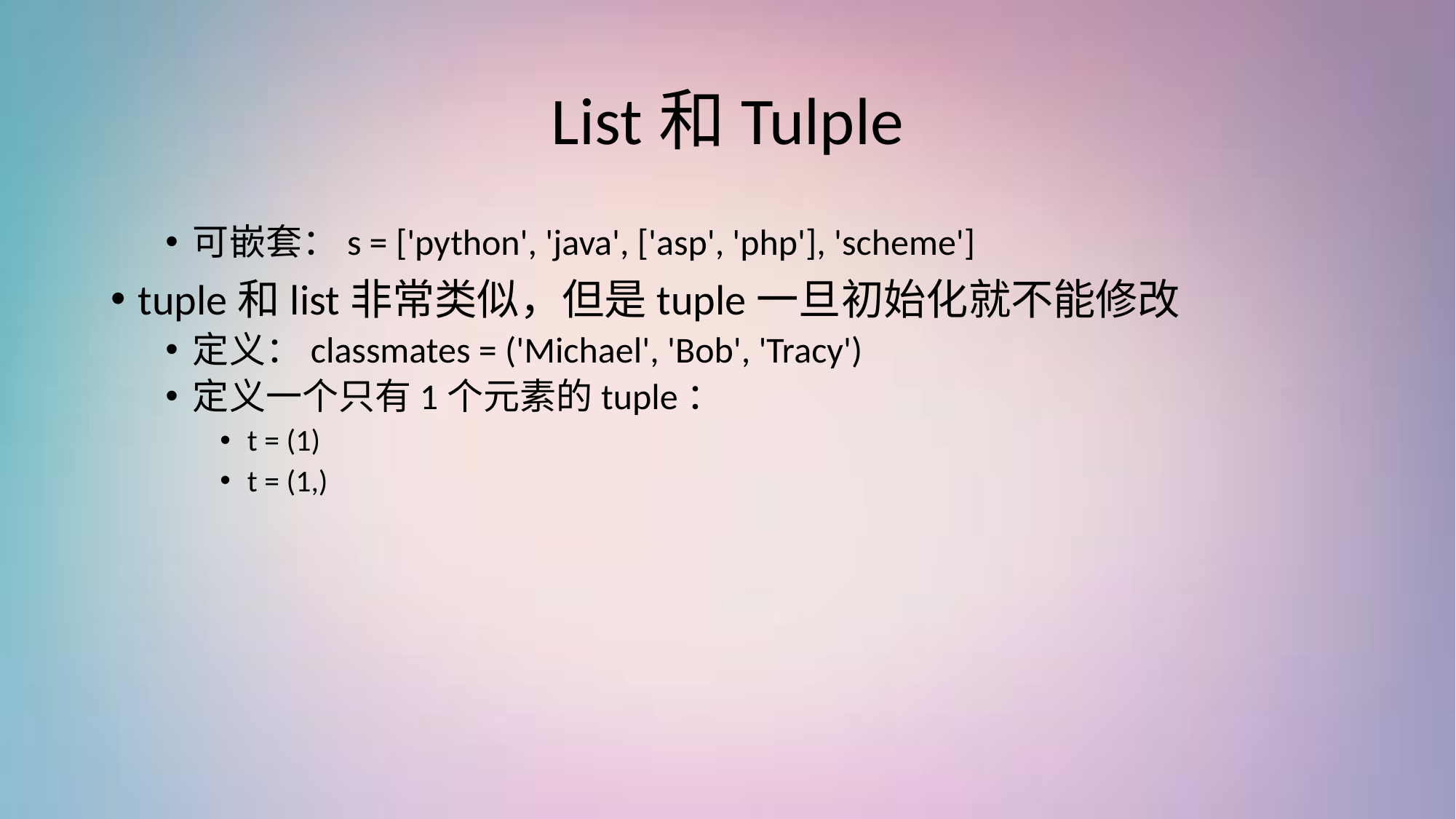

# List和Tulple
可嵌套：s = ['python', 'java', ['asp', 'php'], 'scheme']
tuple和list非常类似，但是tuple一旦初始化就不能修改
定义：classmates = ('Michael', 'Bob', 'Tracy')
定义一个只有1个元素的tuple：
t = (1)
t = (1,)